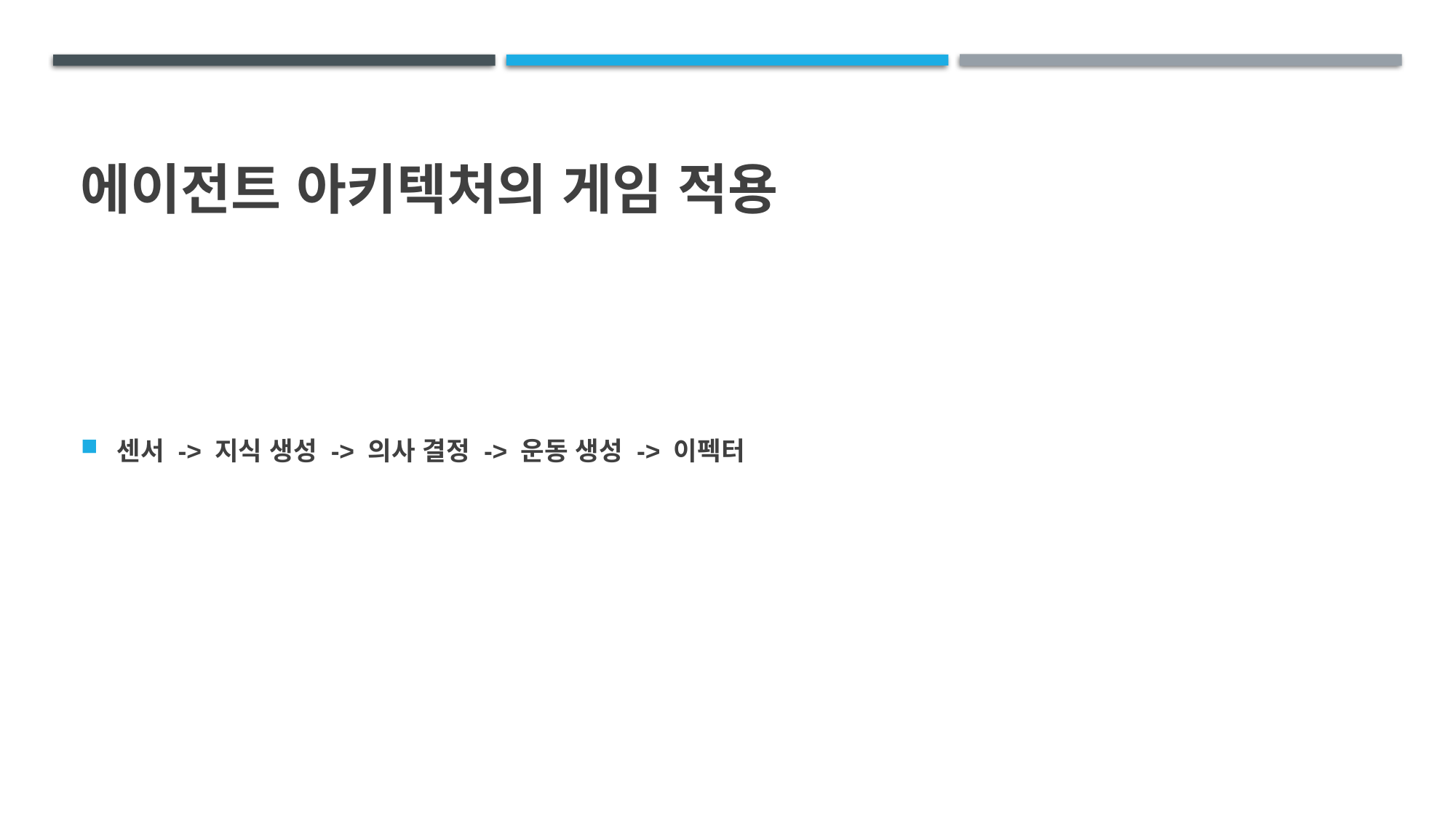

# 에이전트 아키텍처의 게임 적용
센서 -> 지식 생성 -> 의사 결정 -> 운동 생성 -> 이펙터